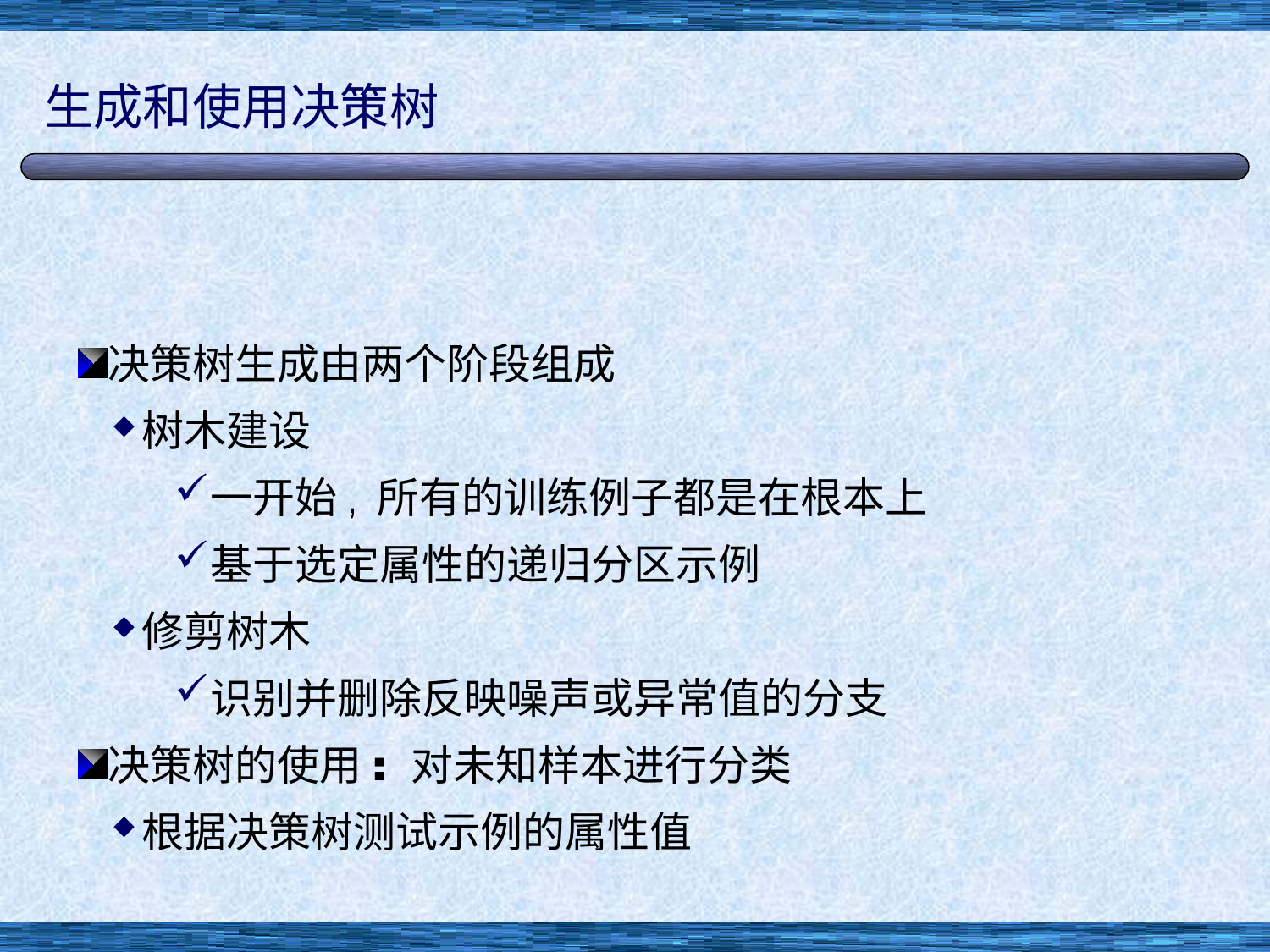

# 生成和使用决策树
决策树生成由两个阶段组成
树木建设
一开始, 所有的训练例子都是在根本上
基于选定属性的递归分区示例
修剪树木
识别并删除反映噪声或异常值的分支
决策树的使用: 对未知样本进行分类
根据决策树测试示例的属性值